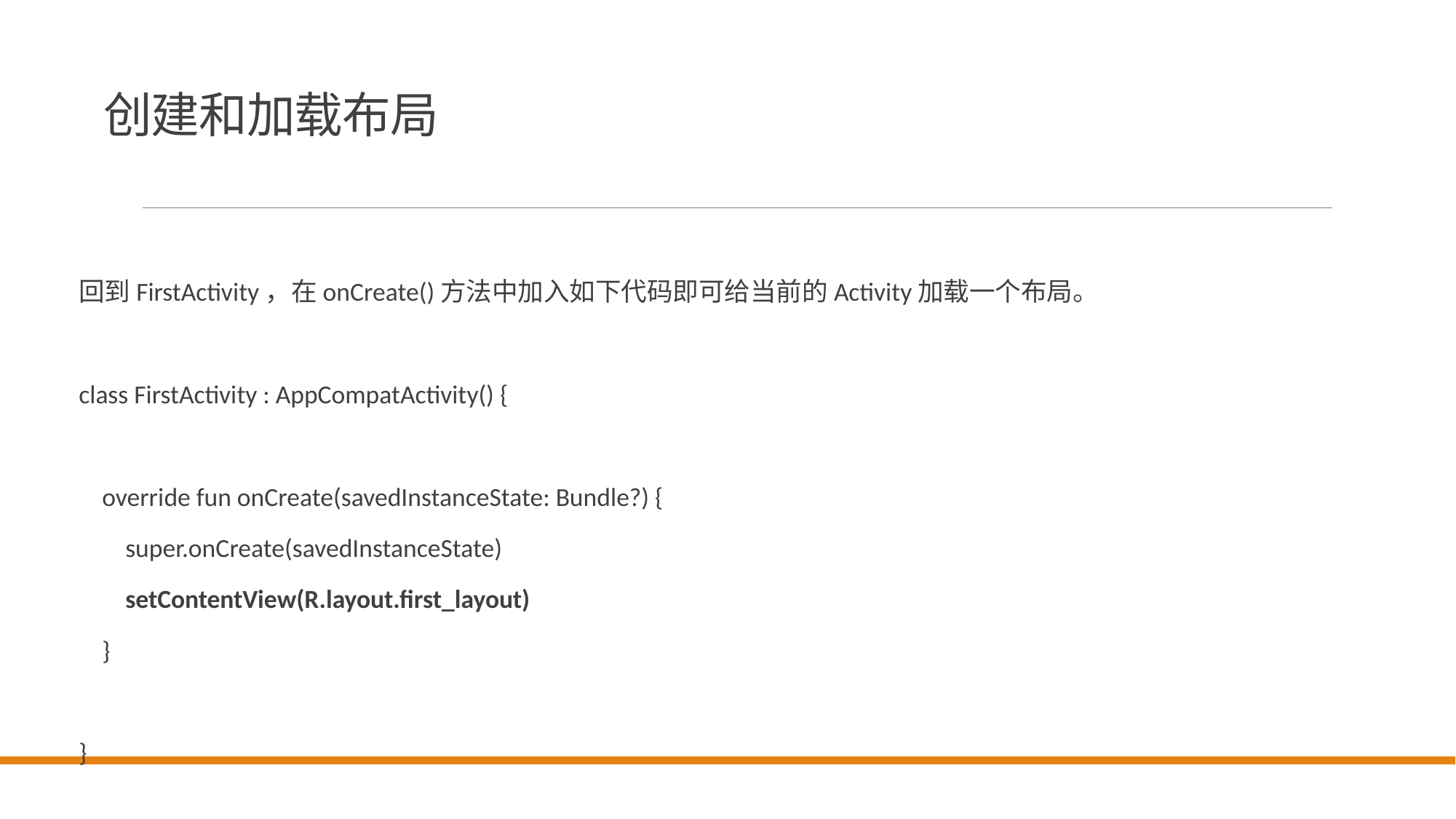

# 创建和加载布局
回到FirstActivity，在onCreate()方法中加入如下代码即可给当前的Activity加载一个布局。

class FirstActivity : AppCompatActivity() {

    override fun onCreate(savedInstanceState: Bundle?) {
        super.onCreate(savedInstanceState)
        setContentView(R.layout.first_layout)
    }

}